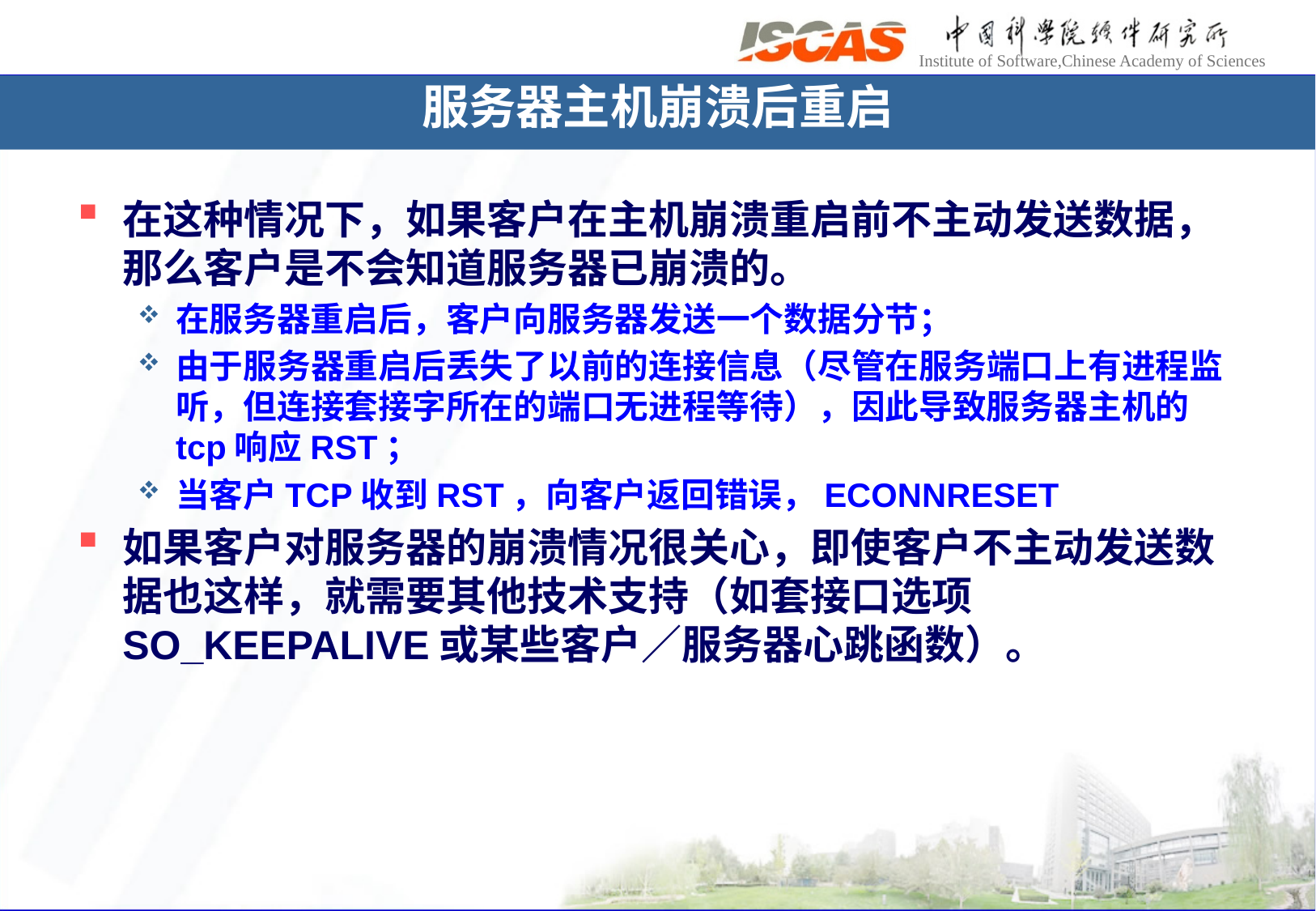

# 服务器主机崩溃后重启
在这种情况下，如果客户在主机崩溃重启前不主动发送数据，那么客户是不会知道服务器已崩溃的。
在服务器重启后，客户向服务器发送一个数据分节；
由于服务器重启后丢失了以前的连接信息（尽管在服务端口上有进程监听，但连接套接字所在的端口无进程等待），因此导致服务器主机的tcp响应RST；
当客户TCP收到RST，向客户返回错误，ECONNRESET
如果客户对服务器的崩溃情况很关心，即使客户不主动发送数据也这样，就需要其他技术支持（如套接口选项SO_KEEPALIVE或某些客户／服务器心跳函数）。